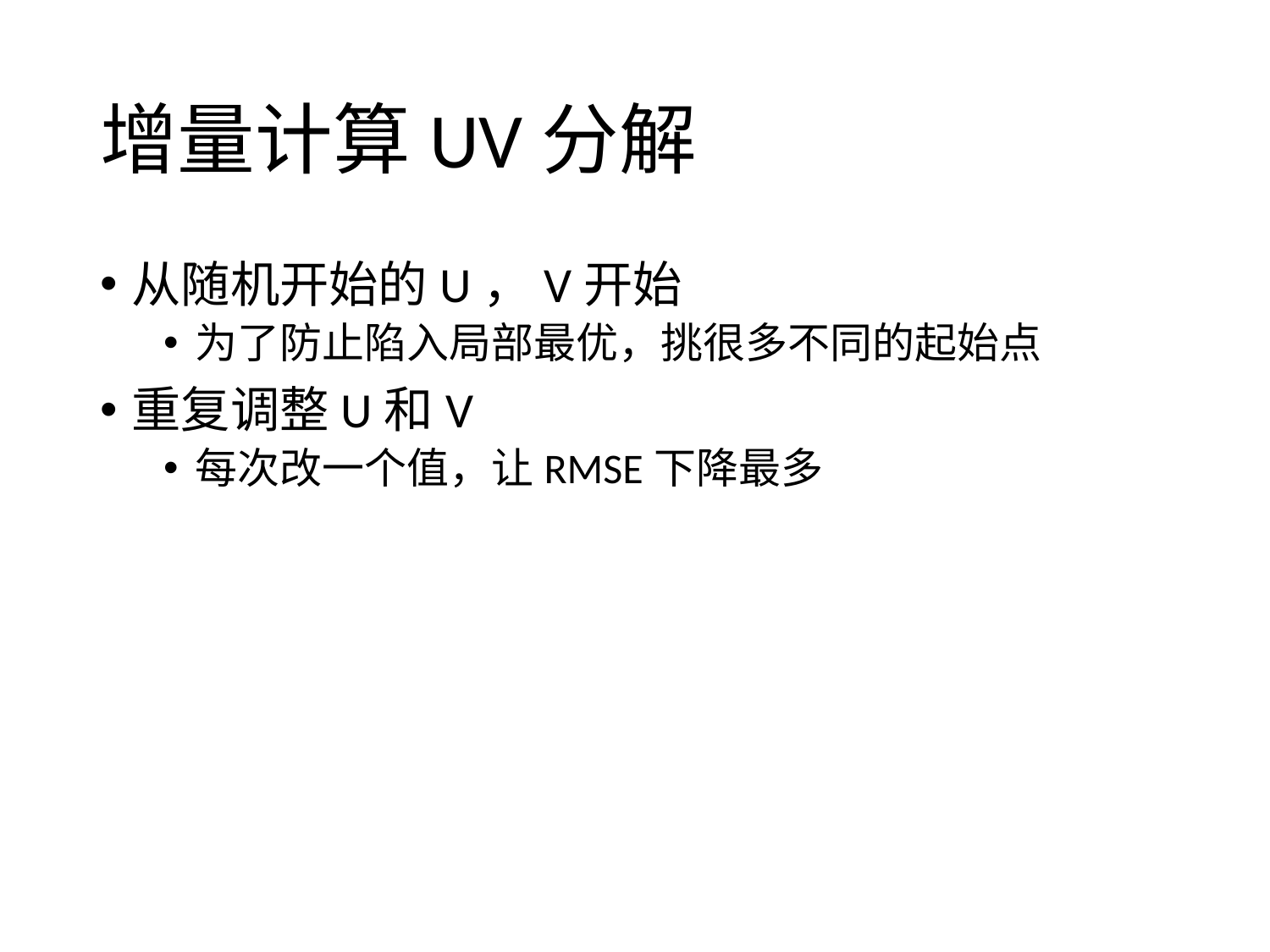

# 增量计算UV分解
从随机开始的U，V开始
为了防止陷入局部最优，挑很多不同的起始点
重复调整U和V
每次改一个值，让RMSE下降最多